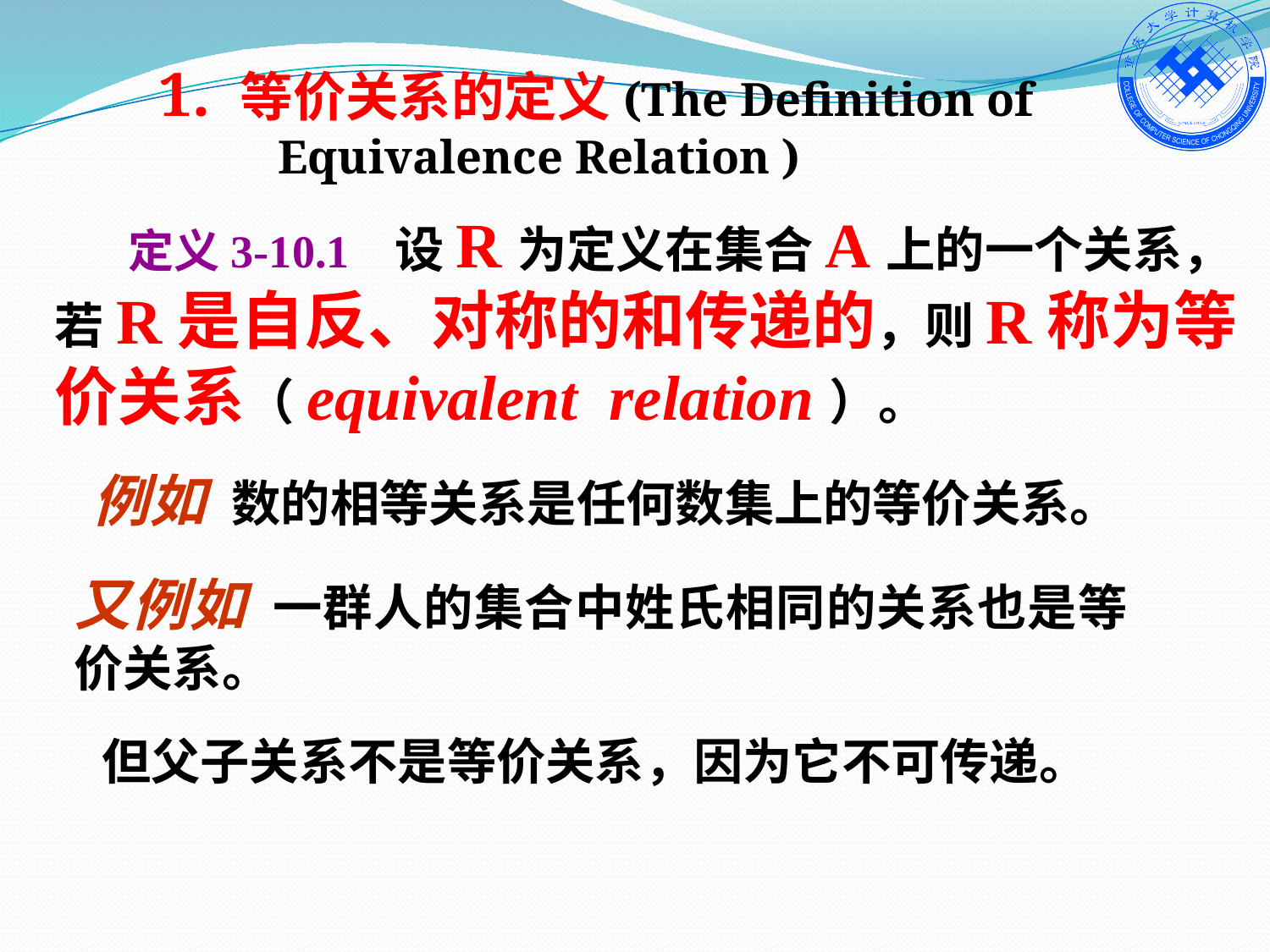

1. 等价关系的定义(The Definition of
              Equivalence Relation )
      定义3-10.1   设R为定义在集合A上的一个关系，若R是自反、对称的和传递的，则R称为等价关系（equivalent  relation）。
例如  数的相等关系是任何数集上的等价关系。
又例如  一群人的集合中姓氏相同的关系也是等价关系。
但父子关系不是等价关系，因为它不可传递。